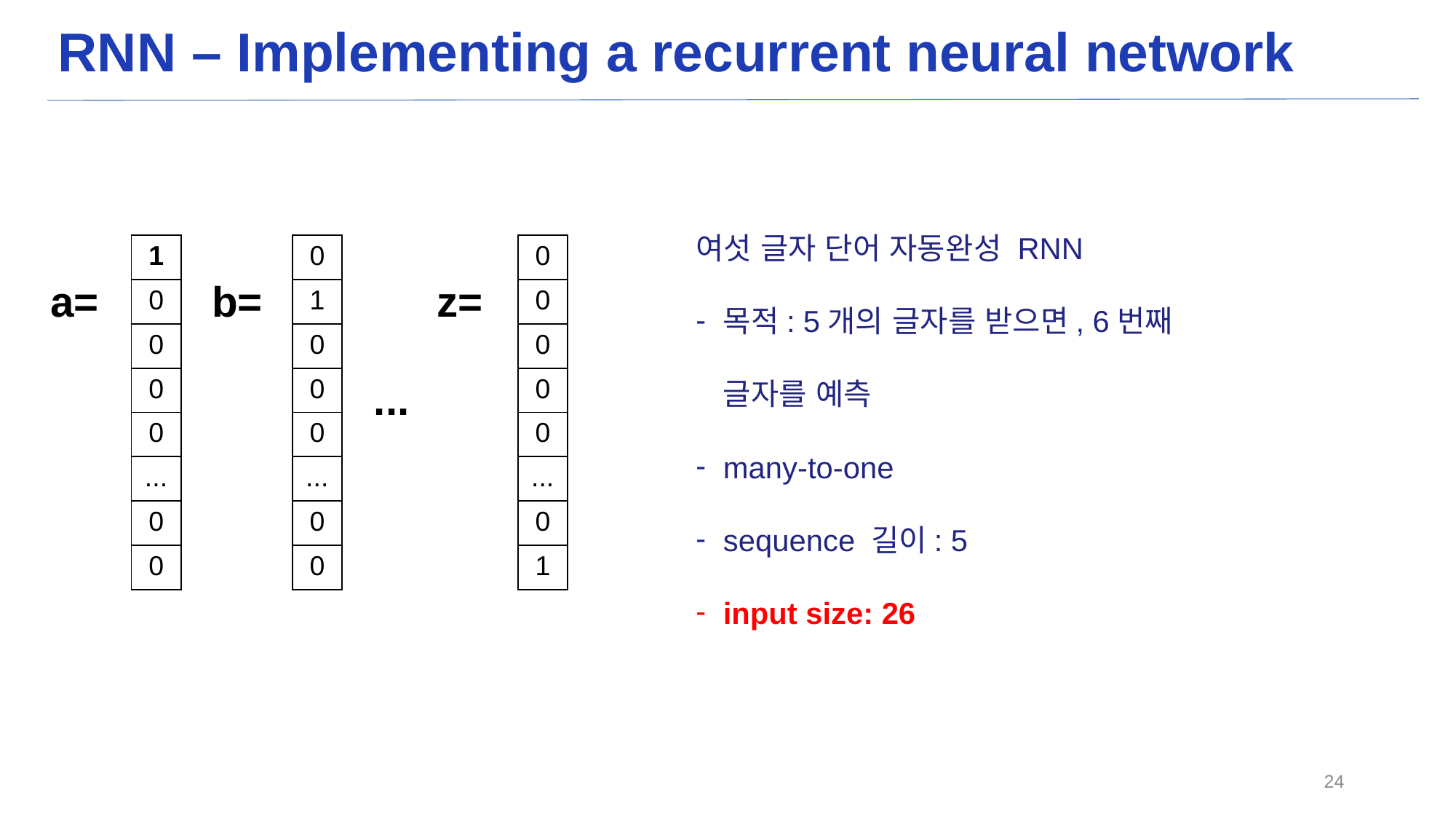

# RNN – Implementing a recurrent neural network
여섯 글자 단어 자동완성 RNN
목적: 5개의 글자를 받으면, 6번째 글자를 예측
many-to-one
sequence 길이: 5
input size: 26

| 1 |
| --- |
| 0 |
| 0 |
| 0 |
| 0 |
| ... |
| 0 |
| 0 |
| 0 |
| --- |
| 1 |
| 0 |
| 0 |
| 0 |
| ... |
| 0 |
| 0 |
| 0 |
| --- |
| 0 |
| 0 |
| 0 |
| 0 |
| ... |
| 0 |
| 1 |
a=
b=
z=

...

24